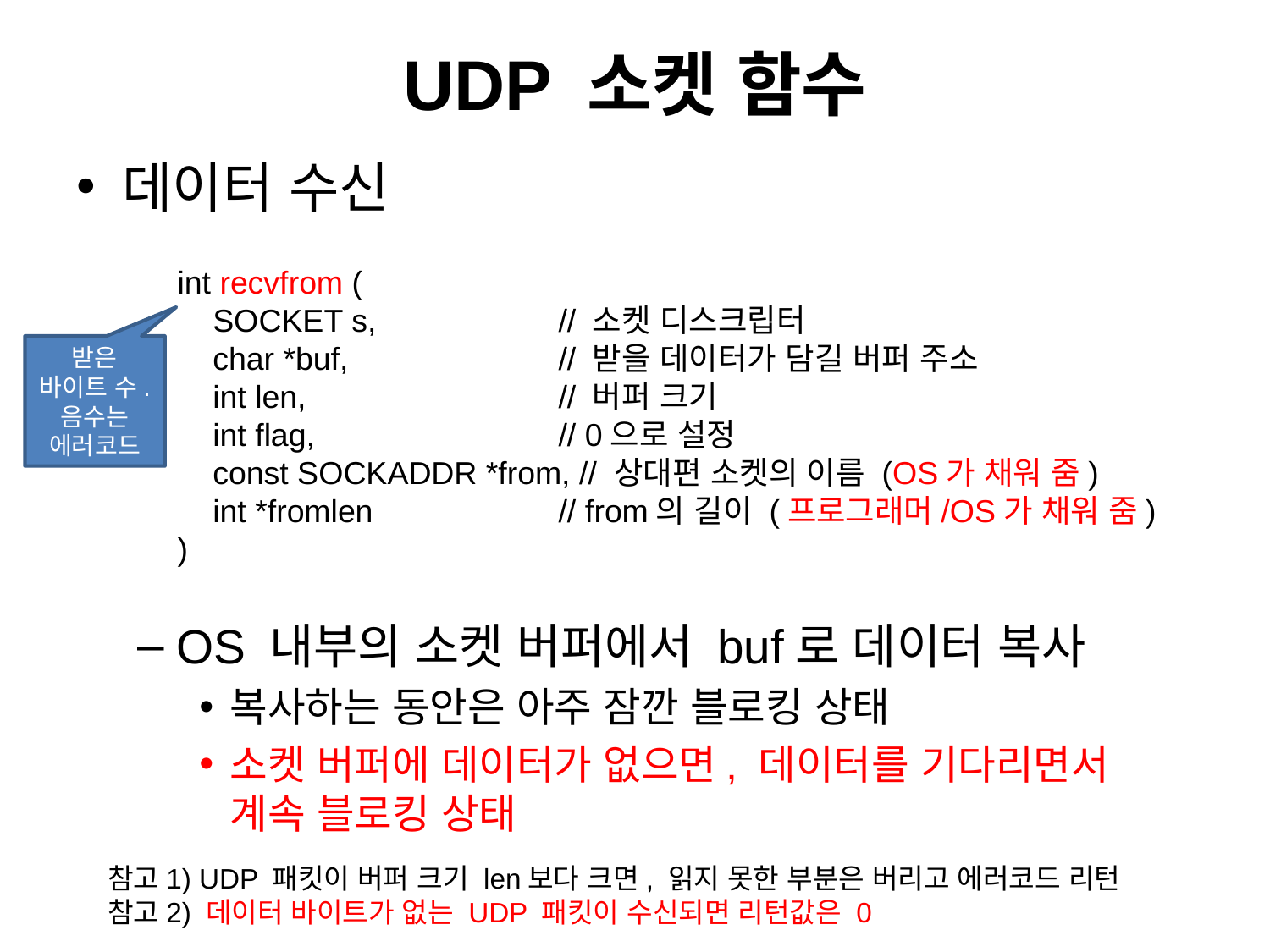

# UDP 소켓 함수
데이터 수신

OS 내부의 소켓 버퍼에서 buf로 데이터 복사
복사하는 동안은 아주 잠깐 블로킹 상태
소켓 버퍼에 데이터가 없으면, 데이터를 기다리면서 계속 블로킹 상태
int recvfrom (
    SOCKET s,		// 소켓 디스크립터
    char *buf,		// 받을 데이터가 담길 버퍼 주소
    int len,		// 버퍼 크기
    int flag,		// 0으로 설정
    const SOCKADDR *from, // 상대편 소켓의 이름 (OS가 채워 줌)
    int *fromlen		// from의 길이 (프로그래머/OS가 채워 줌)
)
받은
바이트 수.
음수는
에러코드
참고1) UDP 패킷이 버퍼 크기 len보다 크면, 읽지 못한 부분은 버리고 에러코드 리턴
참고2) 데이터 바이트가 없는 UDP 패킷이 수신되면 리턴값은 0